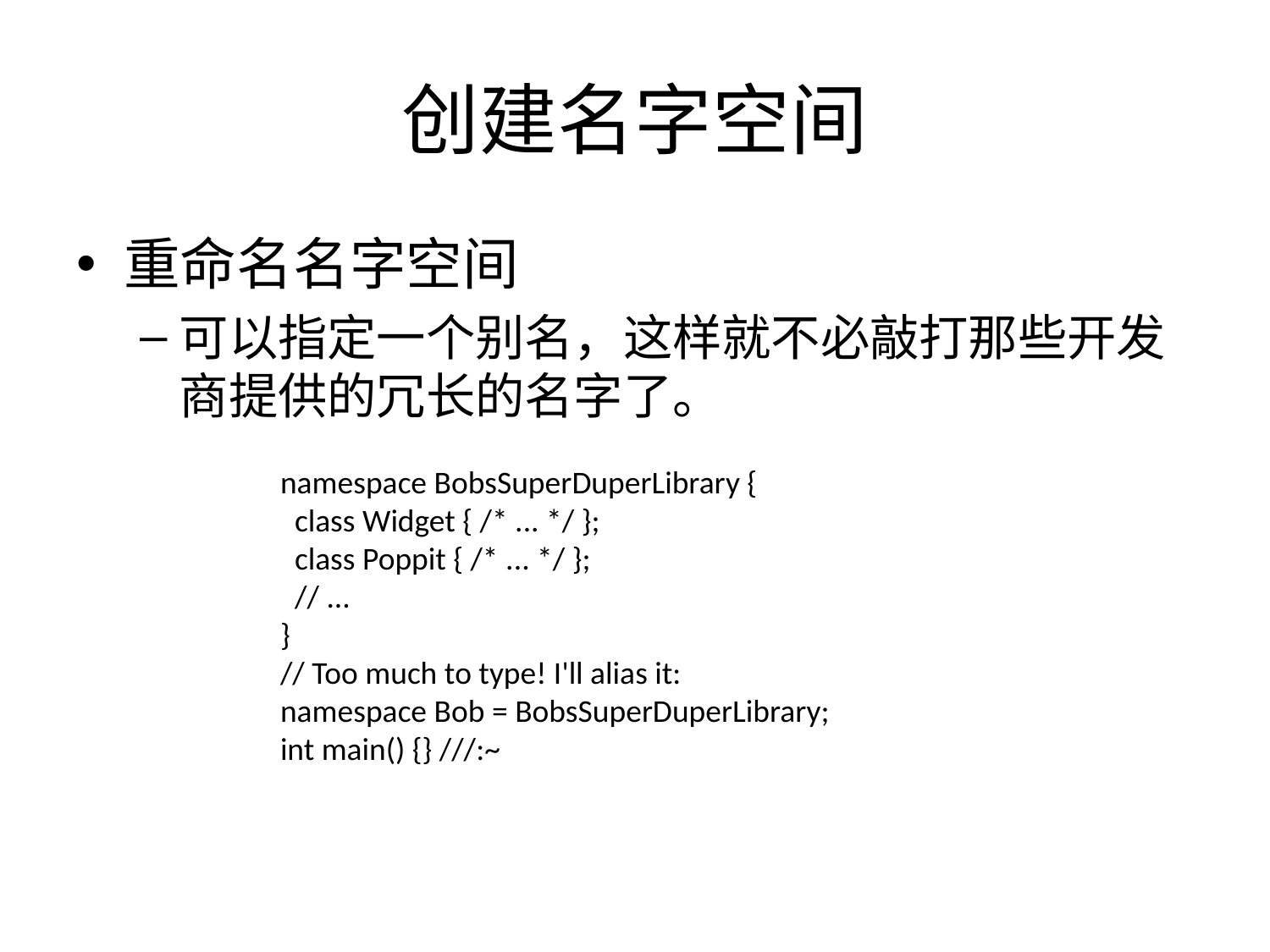

# 创建名字空间
重命名名字空间
可以指定一个别名，这样就不必敲打那些开发商提供的冗长的名字了。
namespace BobsSuperDuperLibrary {
  class Widget { /* ... */ };
  class Poppit { /* ... */ };
  // ...
}
// Too much to type! I'll alias it:
namespace Bob = BobsSuperDuperLibrary;
int main() {} ///:~